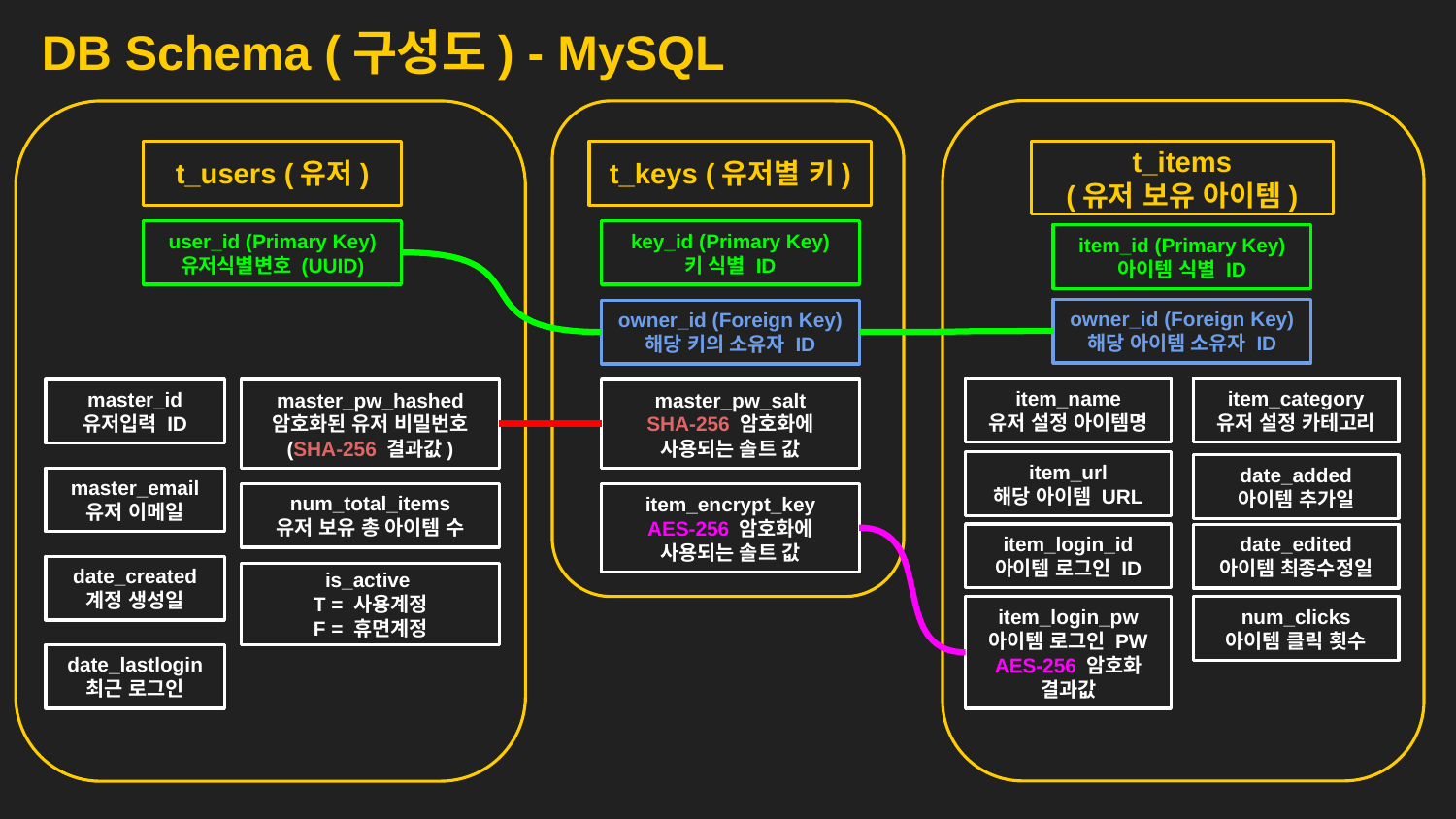

DB Schema (구성도) - MySQL

t_items
(유저 보유 아이템)
t_users (유저)
t_keys (유저별 키)
user_id (Primary Key)
유저식별변호 (UUID)
key_id (Primary Key)
키 식별 ID
item_id (Primary Key)
아이템 식별 ID
owner_id (Foreign Key)
해당 아이템 소유자 ID
owner_id (Foreign Key)
해당 키의 소유자 ID
item_name
유저 설정 아이템명
item_category
유저 설정 카테고리
master_id
유저입력 ID
master_pw_hashed
암호화된 유저 비밀번호
(SHA-256 결과값)
master_pw_salt
SHA-256 암호화에 사용되는 솔트 값
item_url
해당 아이템 URL
date_added
아이템 추가일
master_email
유저 이메일
num_total_items
유저 보유 총 아이템 수
item_encrypt_key
AES-256 암호화에 사용되는 솔트 값
item_login_id
아이템 로그인 ID
date_edited
아이템 최종수정일
date_created
계정 생성일
is_active
T = 사용계정
F = 휴면계정
item_login_pw
아이템 로그인 PW
AES-256 암호화 결과값
num_clicks
아이템 클릭 횟수
date_lastlogin
최근 로그인